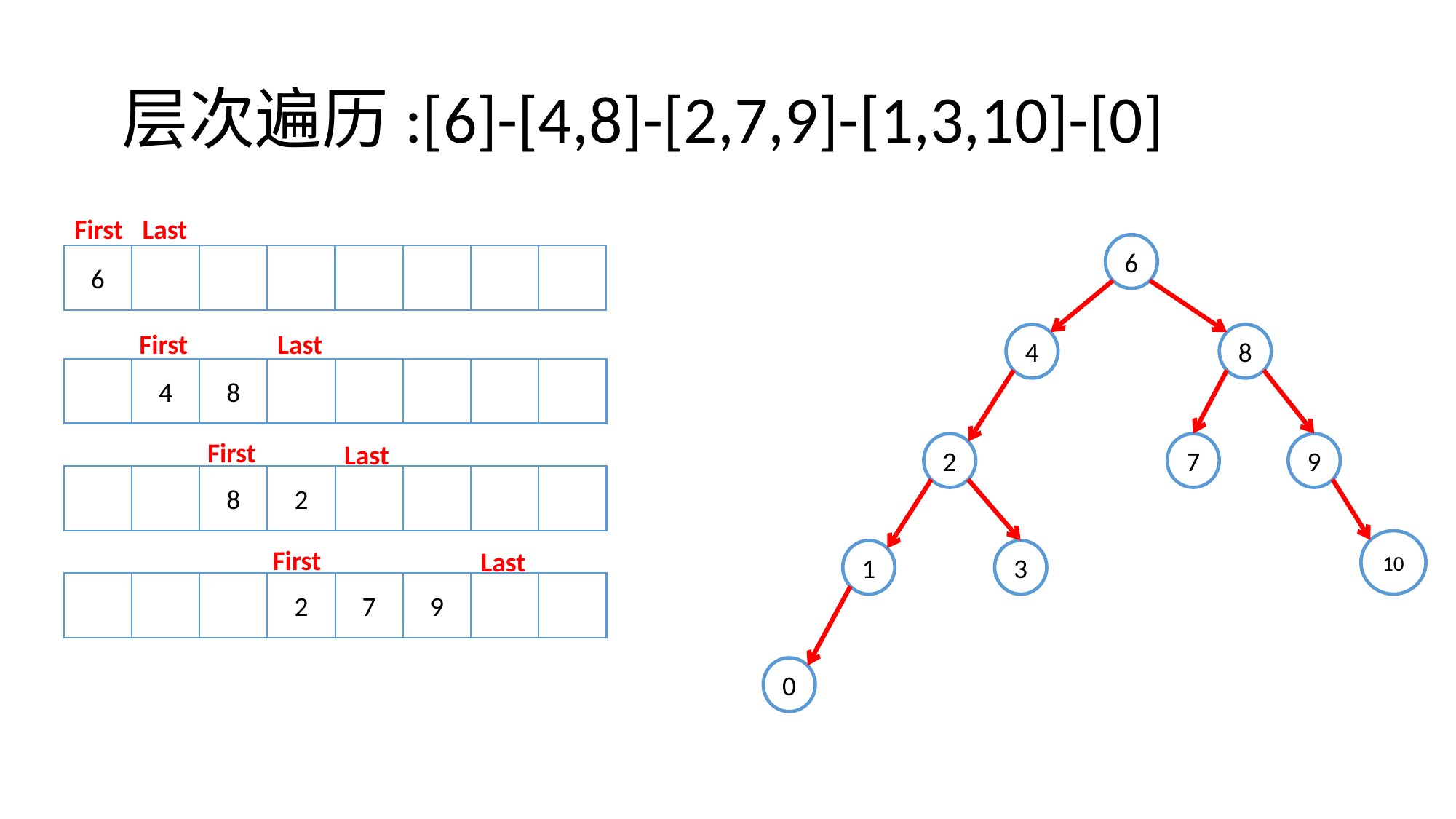

# 层次遍历:[6]-[4,8]-[2,7,9]-[1,3,10]-[0]
First
Last
6
4
8
2
7
9
10
1
3
0
6

First
Last

4
8

First
Last

8
2

First
Last

2
7
9